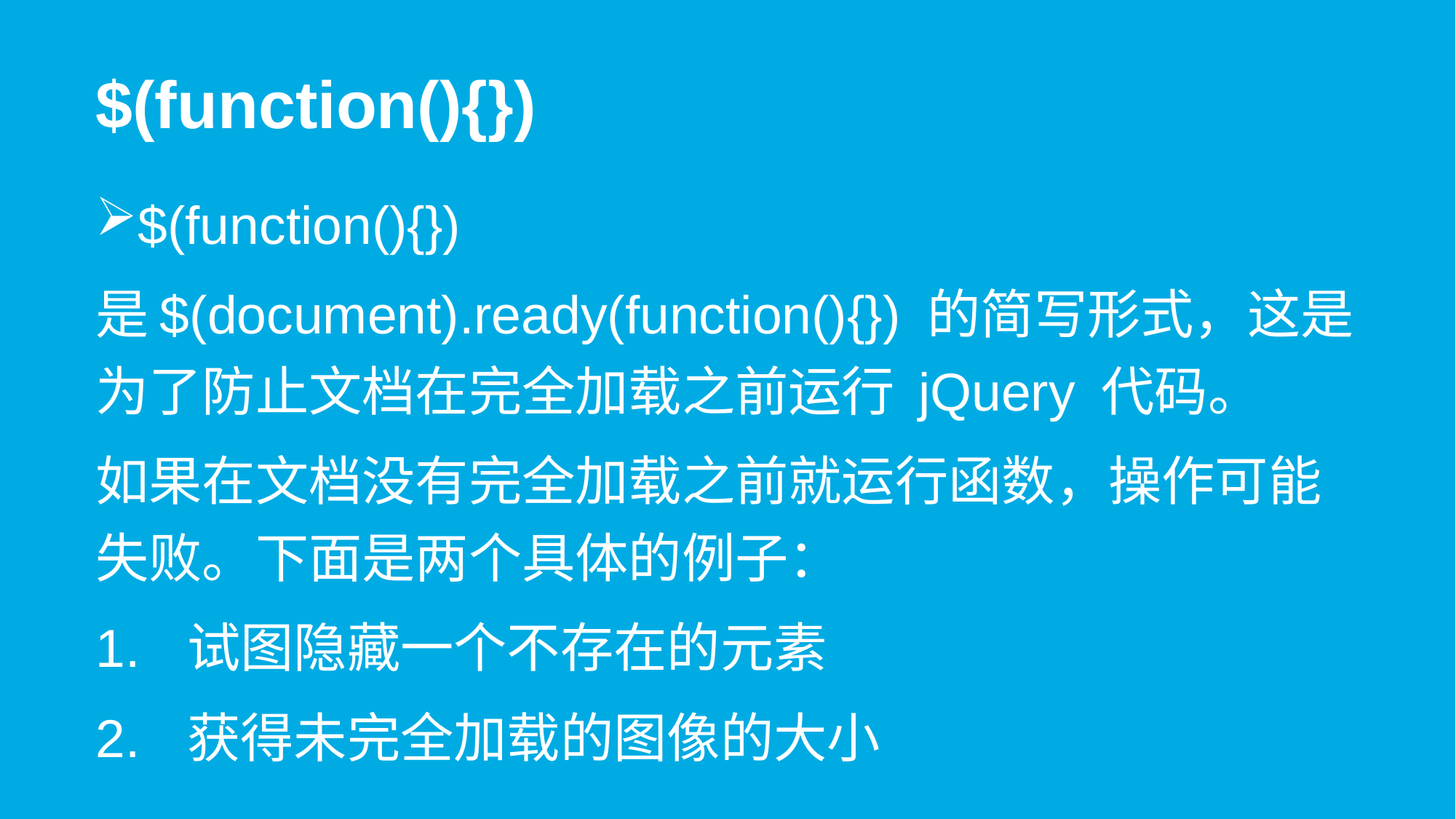

# $(function(){})
$(function(){})
是$(document).ready(function(){}) 的简写形式，这是为了防止文档在完全加载之前运行 jQuery 代码。
如果在文档没有完全加载之前就运行函数，操作可能失败。下面是两个具体的例子：
试图隐藏一个不存在的元素
获得未完全加载的图像的大小